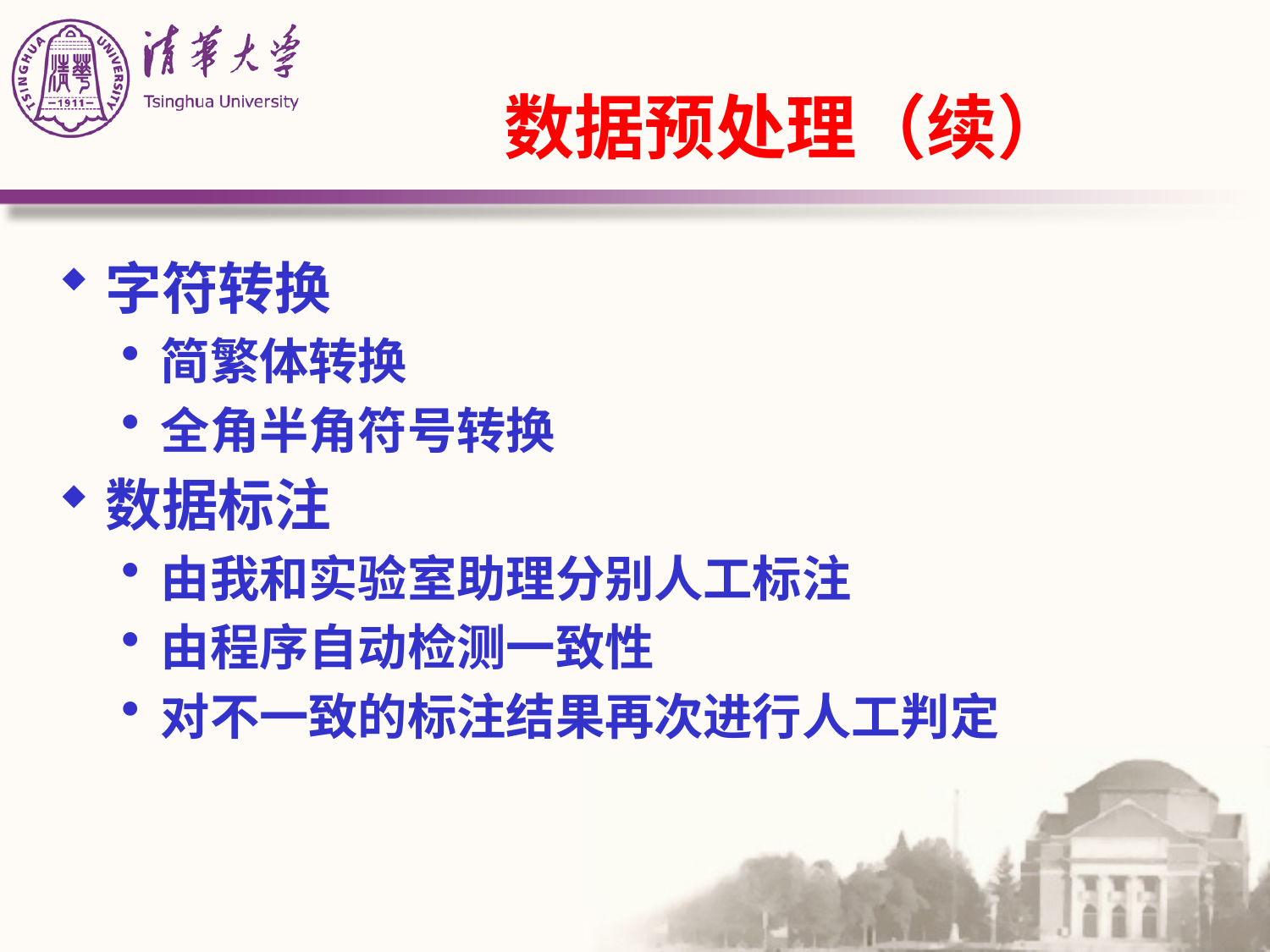

# 数据预处理（续）
字符转换
简繁体转换
全角半角符号转换
数据标注
由我和实验室助理分别人工标注
由程序自动检测一致性
对不一致的标注结果再次进行人工判定